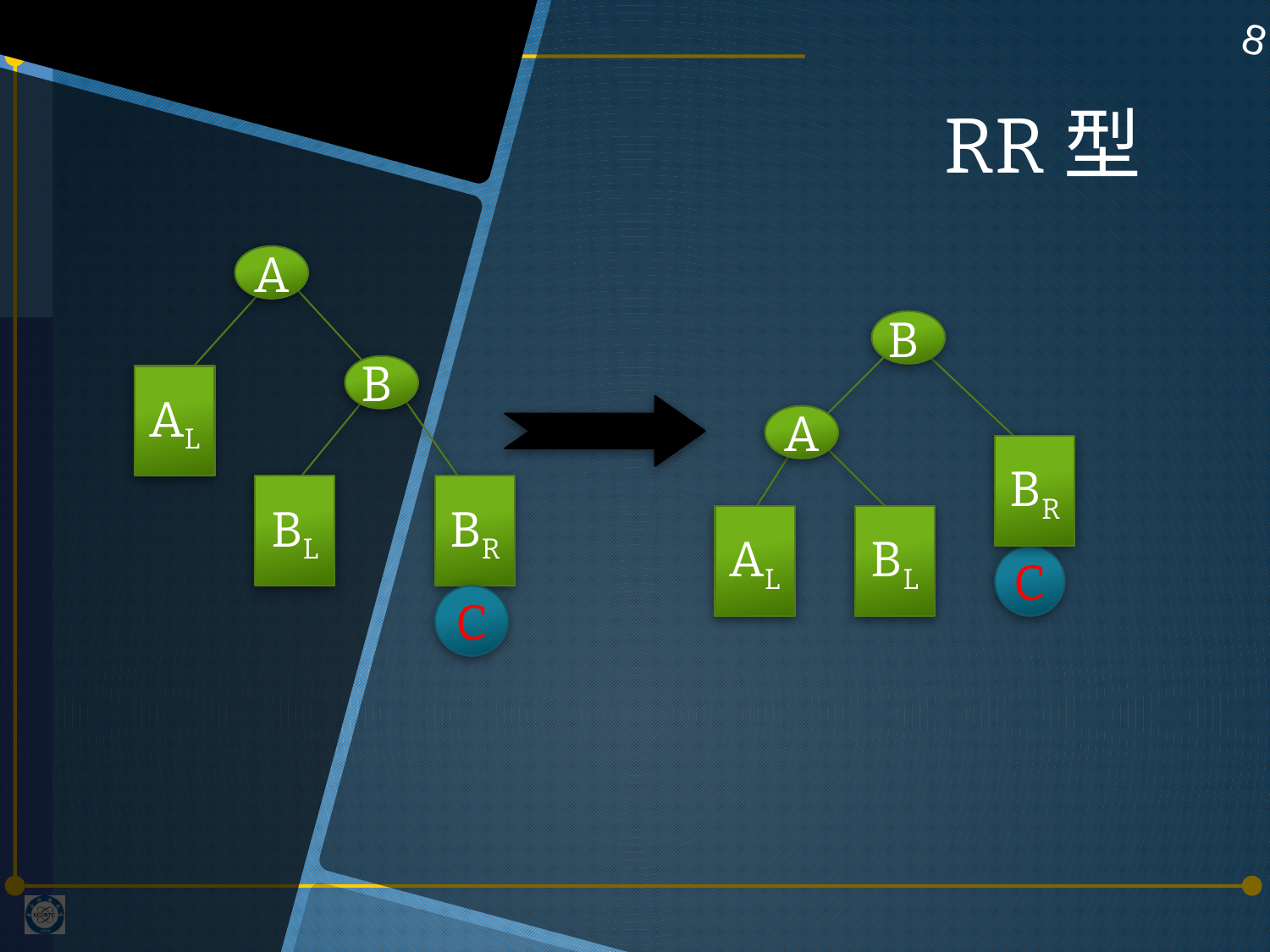

8
# RR型
A

B
AL

BL
BR
B

BR
C

A

AL

BL
C